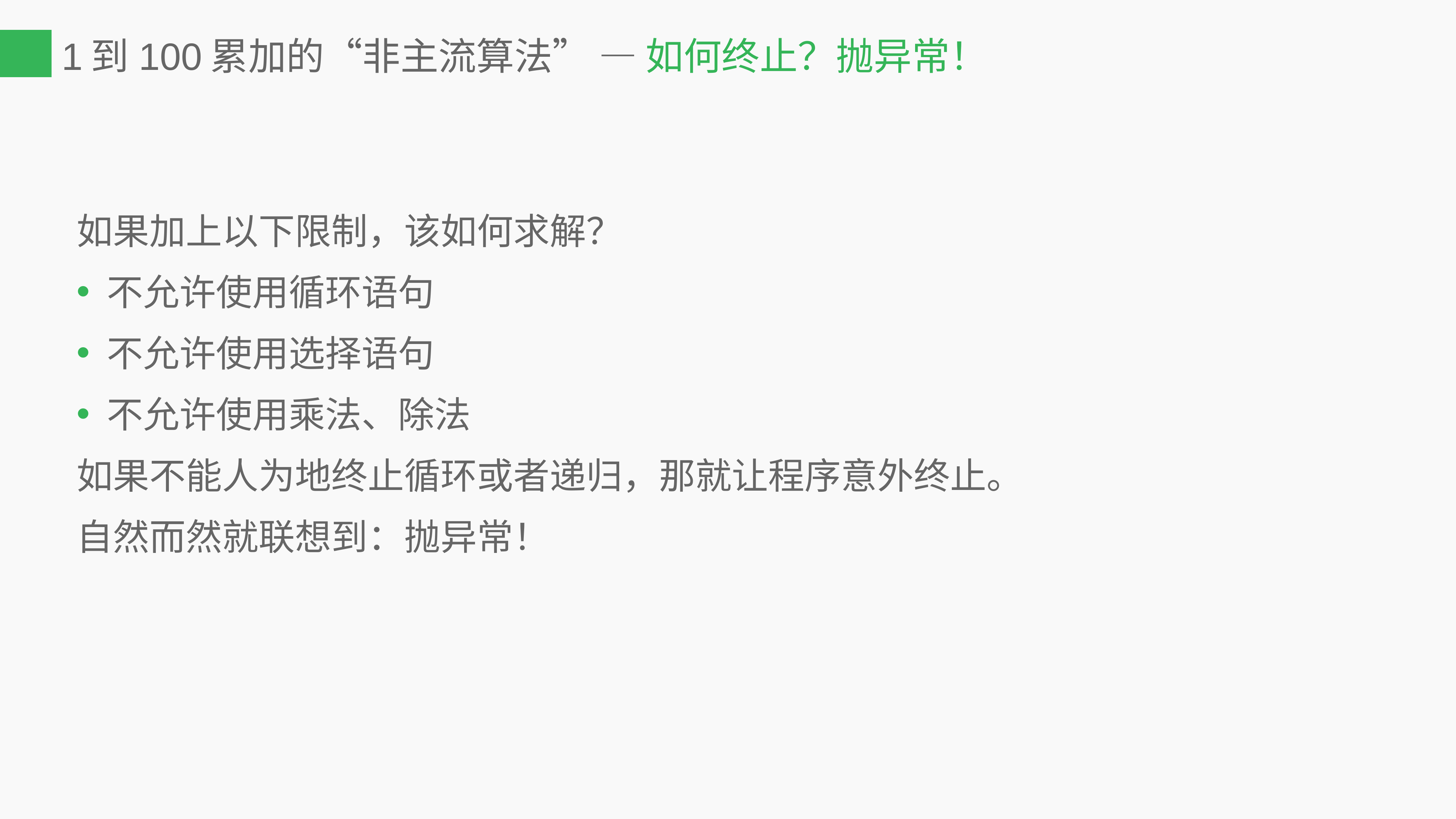

# 1到100累加的“非主流算法” — 如何终止？抛异常！
如果加上以下限制，该如何求解？
不允许使用循环语句
不允许使用选择语句
不允许使用乘法、除法
如果不能人为地终止循环或者递归，那就让程序意外终止。
自然而然就联想到：抛异常！